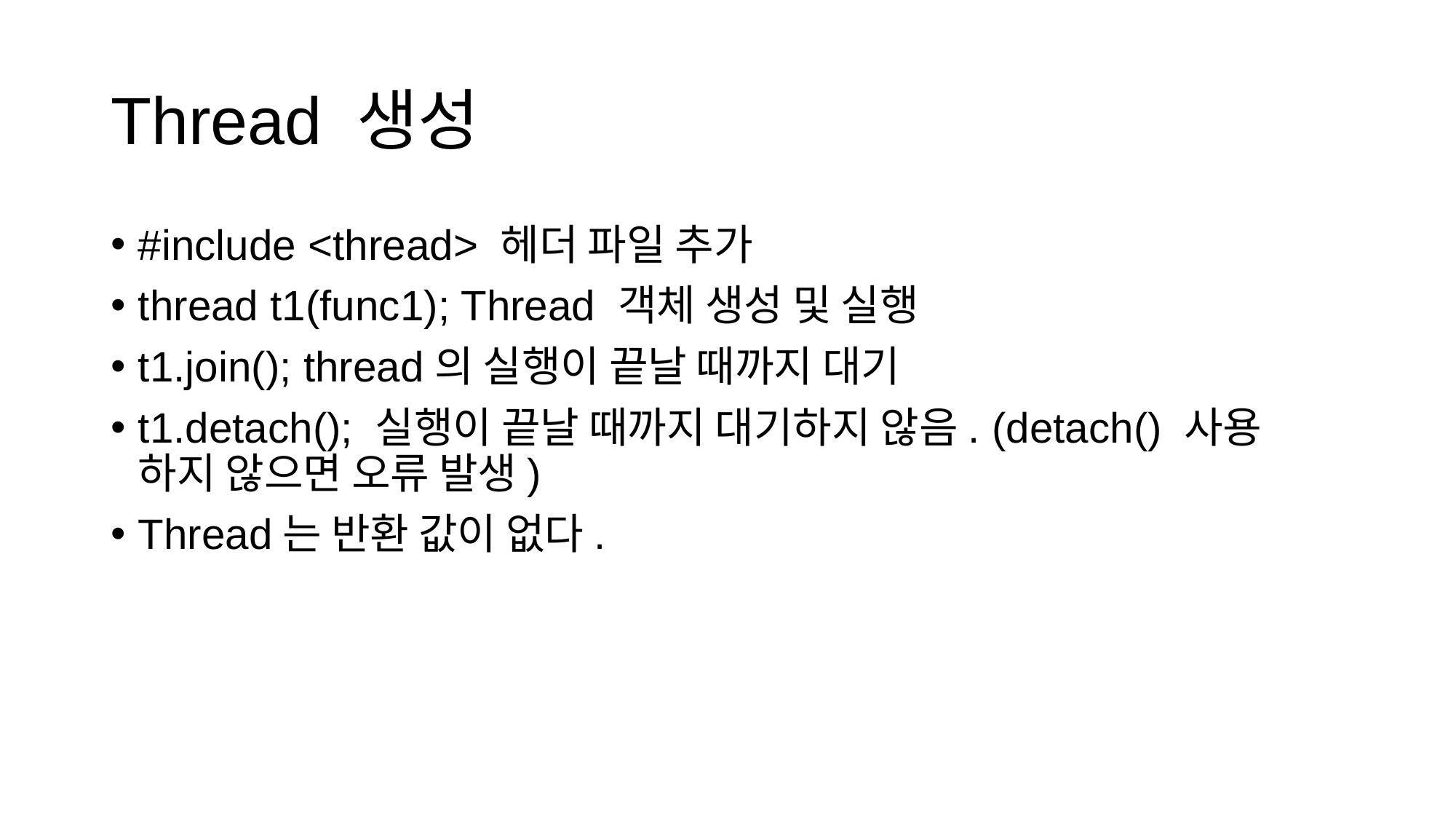

# Thread 생성
#include <thread> 헤더 파일 추가
thread t1(func1); Thread 객체 생성 및 실행
t1.join(); thread의 실행이 끝날 때까지 대기
t1.detach(); 실행이 끝날 때까지 대기하지 않음. (detach() 사용 하지 않으면 오류 발생)
Thread는 반환 값이 없다.